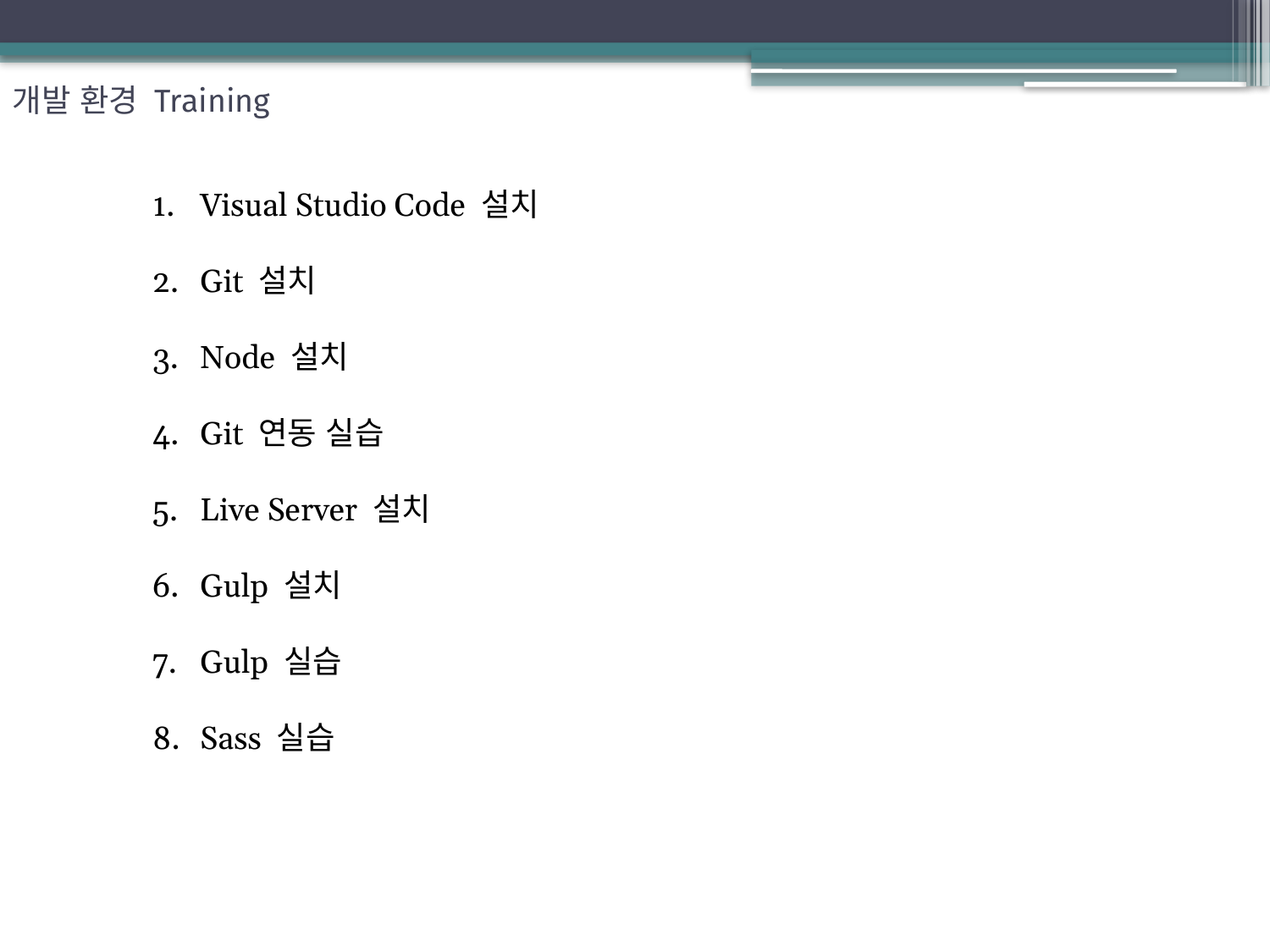

개발 환경 Training
Visual Studio Code 설치

Git 설치

Node 설치

Git 연동 실습

Live Server 설치

Gulp 설치

Gulp 실습

Sass 실습